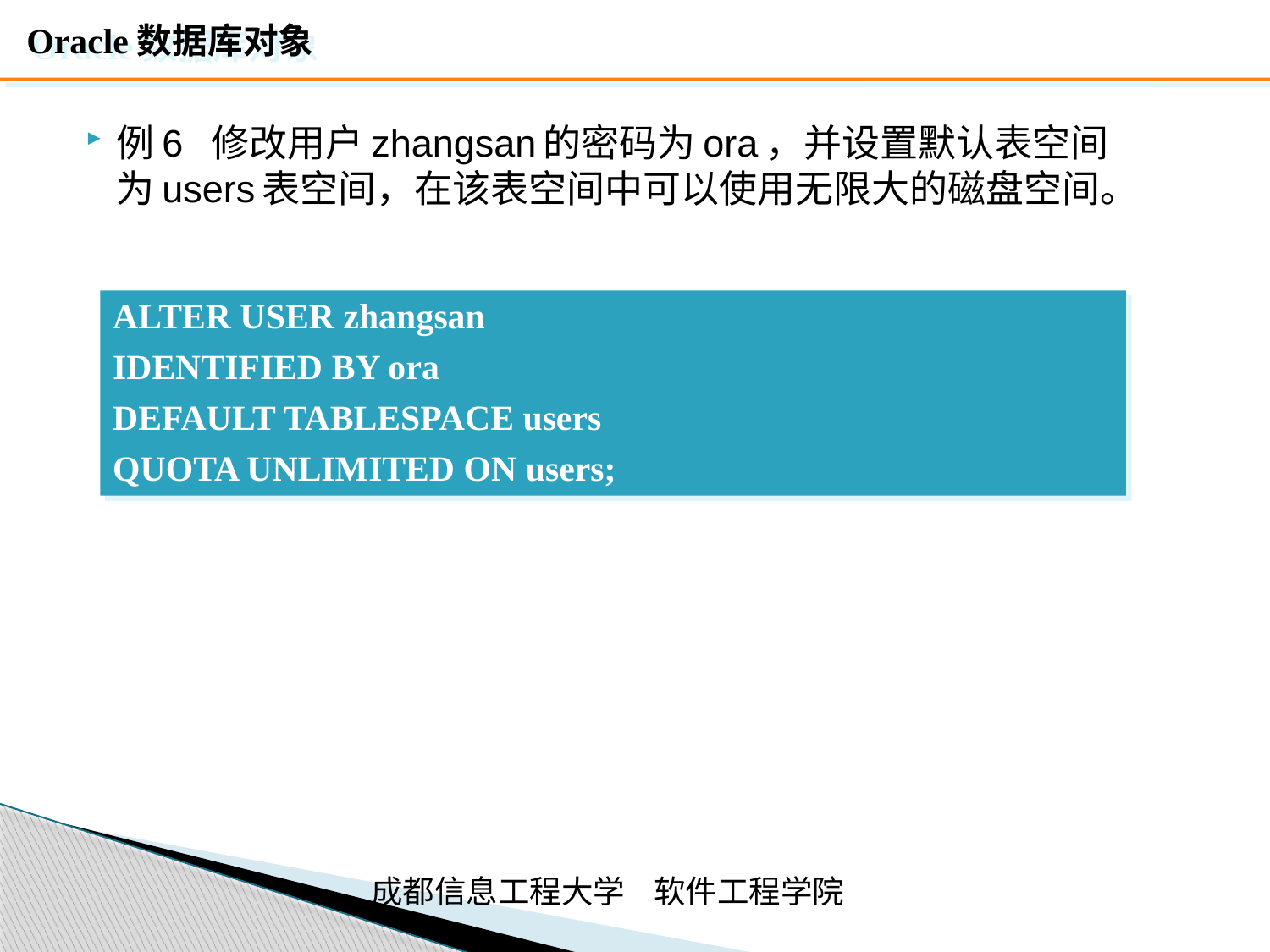

Oracle数据库对象

例6  修改用户zhangsan的密码为ora，并设置默认表空间为users表空间，在该表空间中可以使用无限大的磁盘空间。
ALTER USER zhangsan
IDENTIFIED BY ora
DEFAULT TABLESPACE users
QUOTA UNLIMITED ON users;